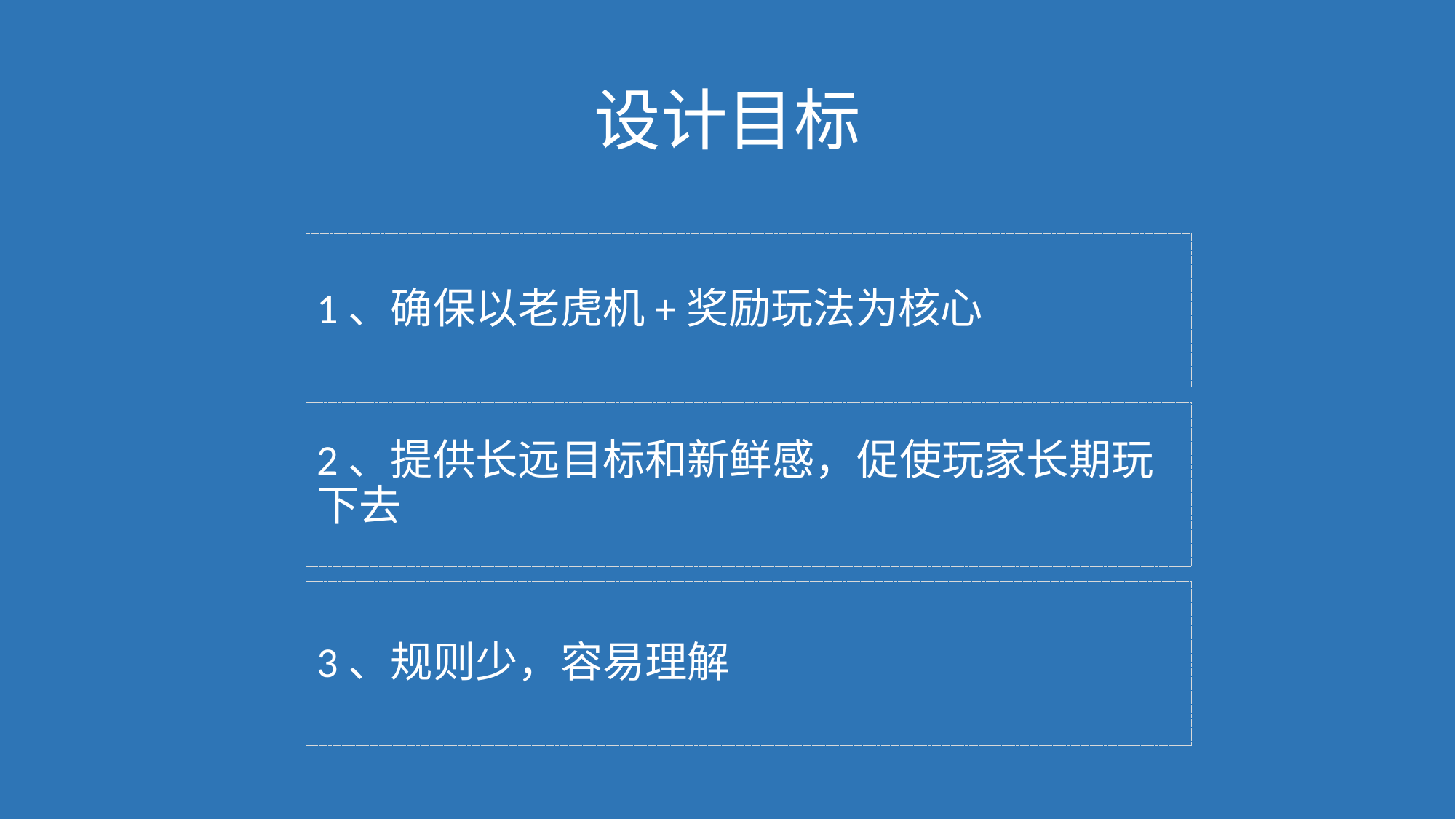

设计目标
1、确保以老虎机+奖励玩法为核心
2、提供长远目标和新鲜感，促使玩家长期玩下去
3、规则少，容易理解